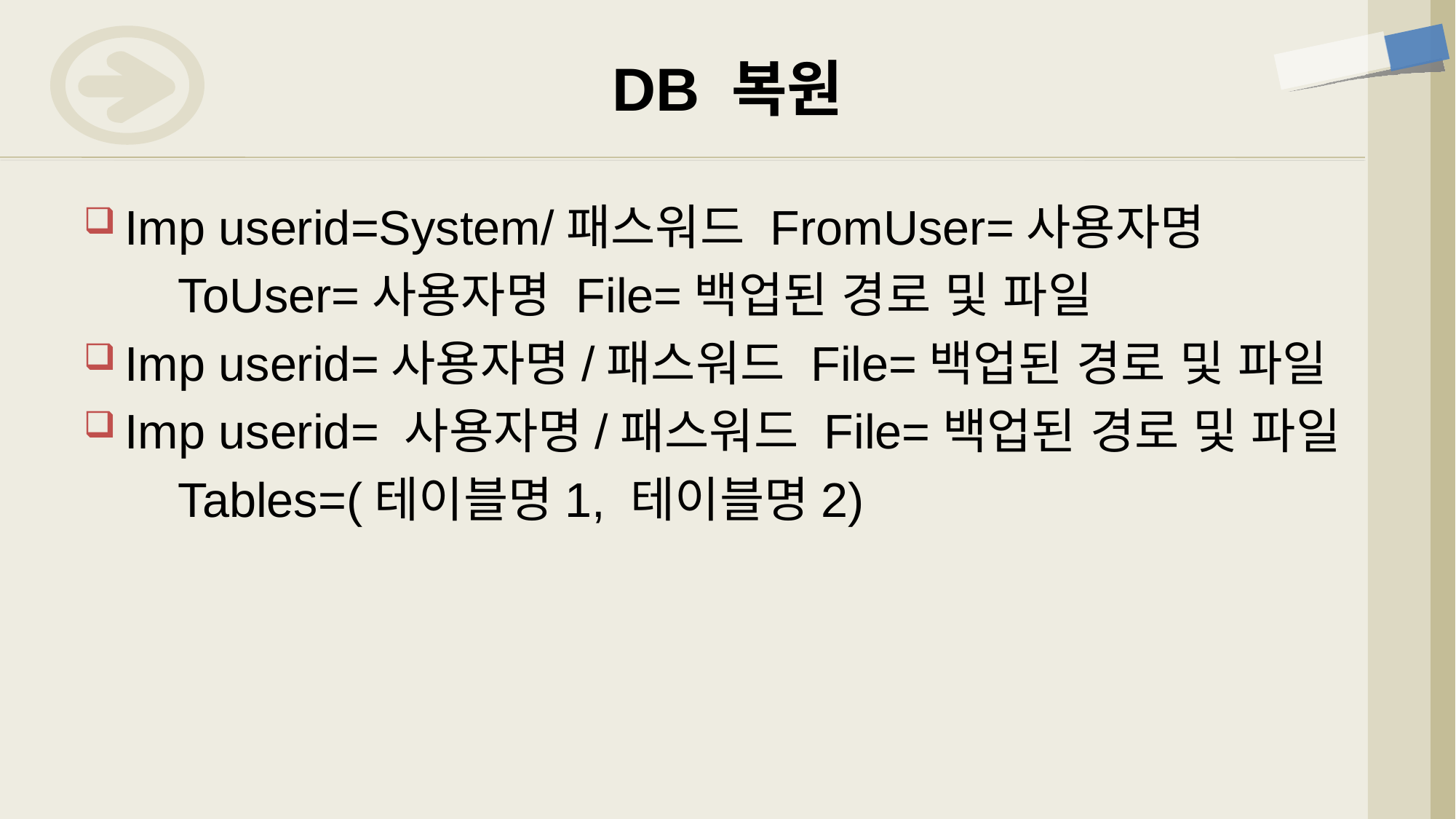

# DB 복원
Imp userid=System/패스워드 FromUser=사용자명
       ToUser=사용자명 File=백업된 경로 및 파일
Imp userid=사용자명/패스워드 File=백업된 경로 및 파일
Imp userid= 사용자명/패스워드 File=백업된 경로 및 파일
       Tables=(테이블명1, 테이블명2)